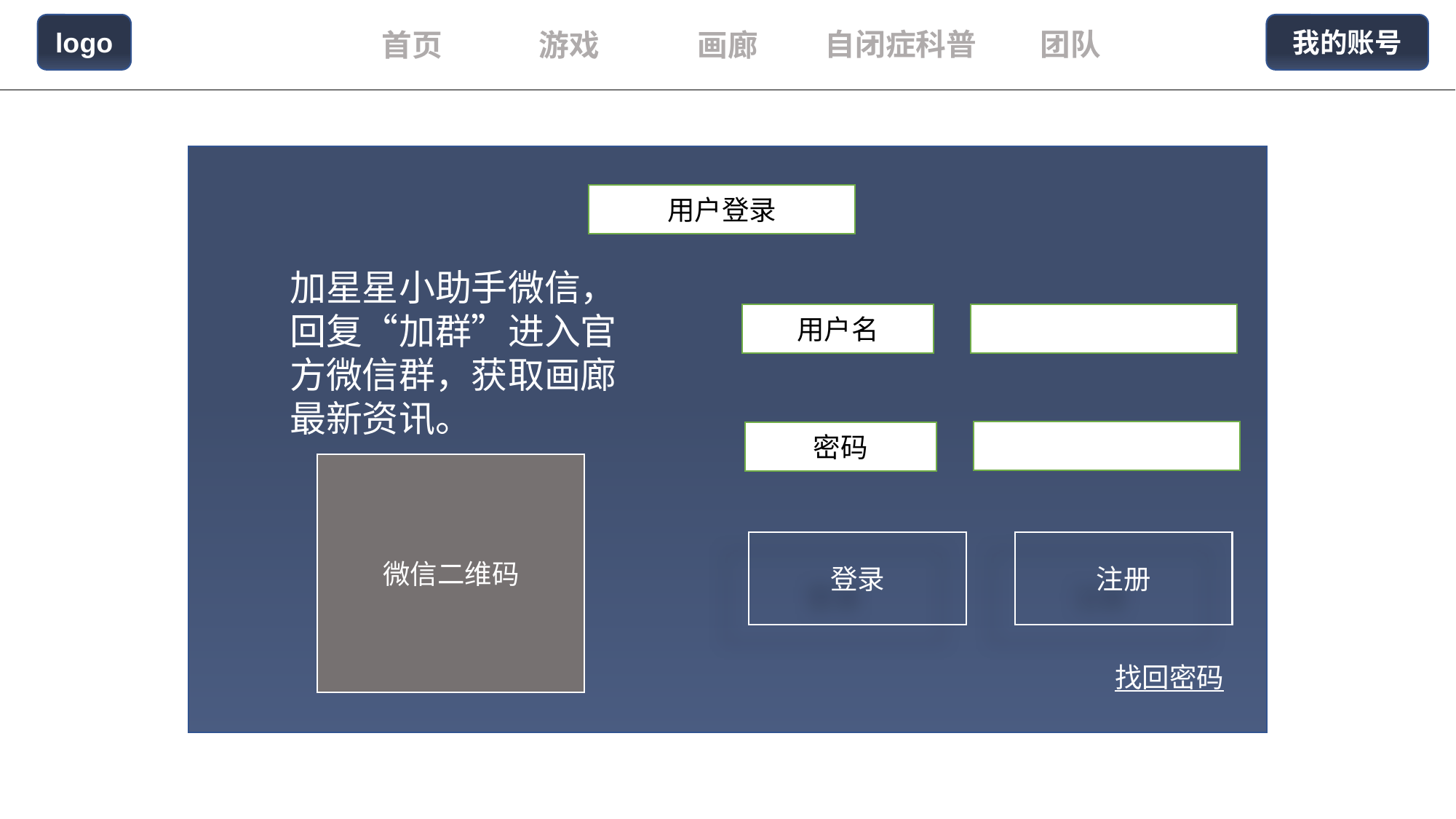

logo
我的账号
自闭症科普
团队
游戏
首页
画廊

用户登录
加星星小助手微信，回复“加群”进入官方微信群，获取画廊最新资讯。
用户名

密码
微信二维码
登录
注册
找回密码